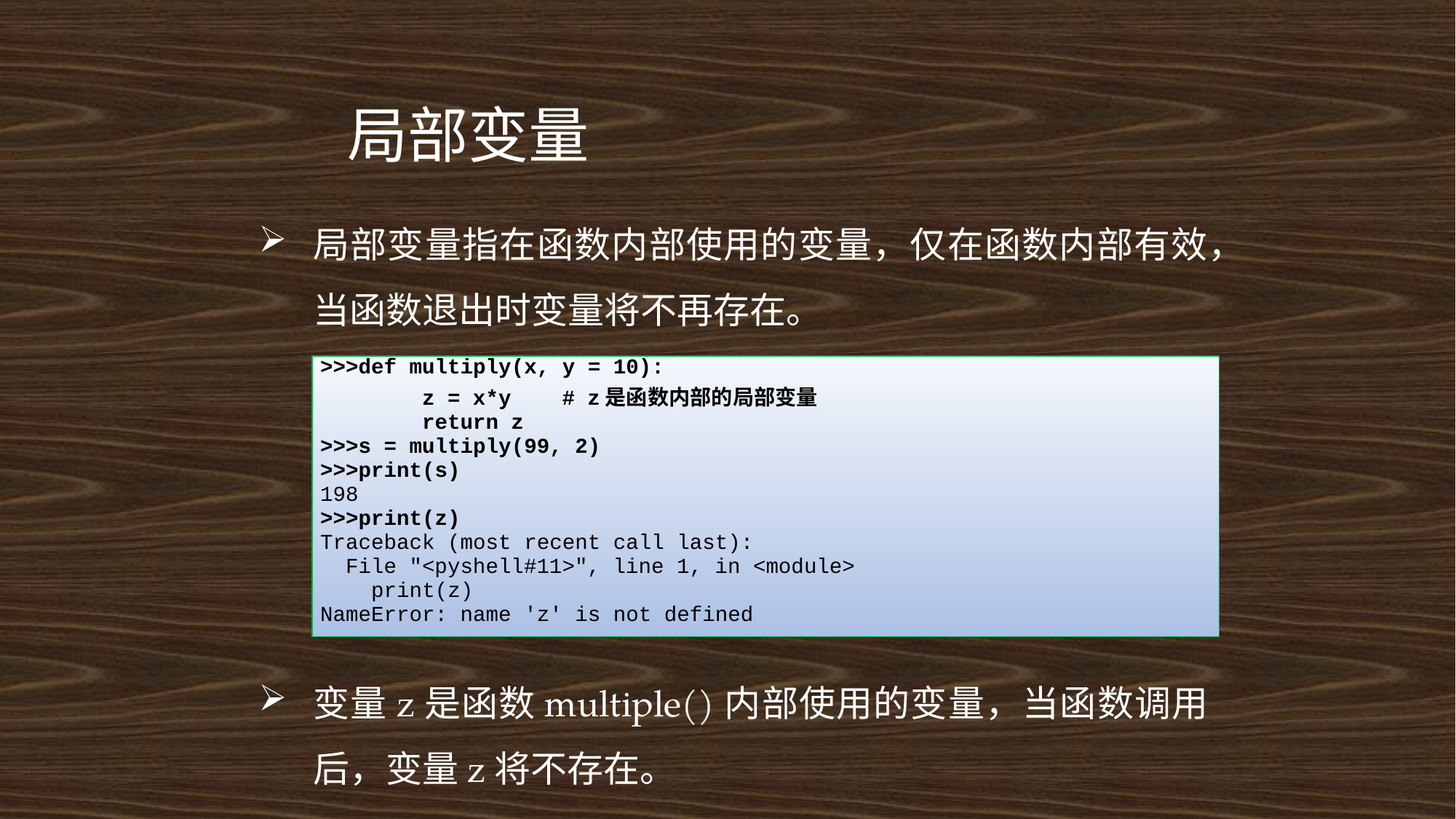

局部变量
局部变量指在函数内部使用的变量，仅在函数内部有效，当函数退出时变量将不再存在。

变量z是函数multiple()内部使用的变量，当函数调用后，变量z将不存在。

| >>>def multiply(x, y = 10): z = x\*y # z是函数内部的局部变量 return z >>>s = multiply(99, 2) >>>print(s) 198 >>>print(z) Traceback (most recent call last): File "<pyshell#11>", line 1, in <module> print(z) NameError: name 'z' is not defined |
| --- |